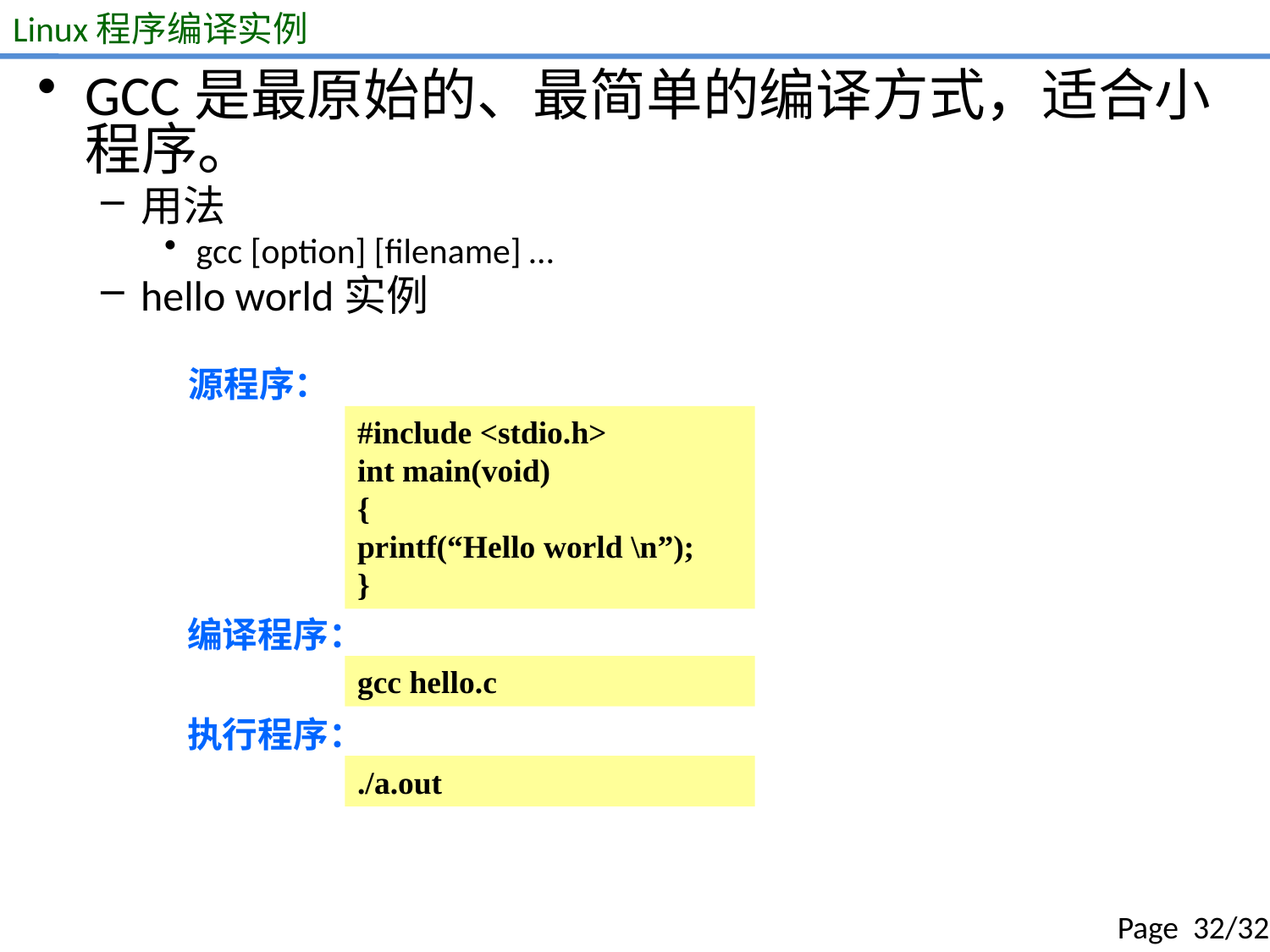

Linux程序编译实例

GCC是最原始的、最简单的编译方式，适合小程序。
用法
gcc [option] [filename] …
hello world实例

源程序：
#include <stdio.h>
int main(void)
{
printf(“Hello world \n”);
}
编译程序：
gcc hello.c
执行程序：
./a.out
Page  32/32